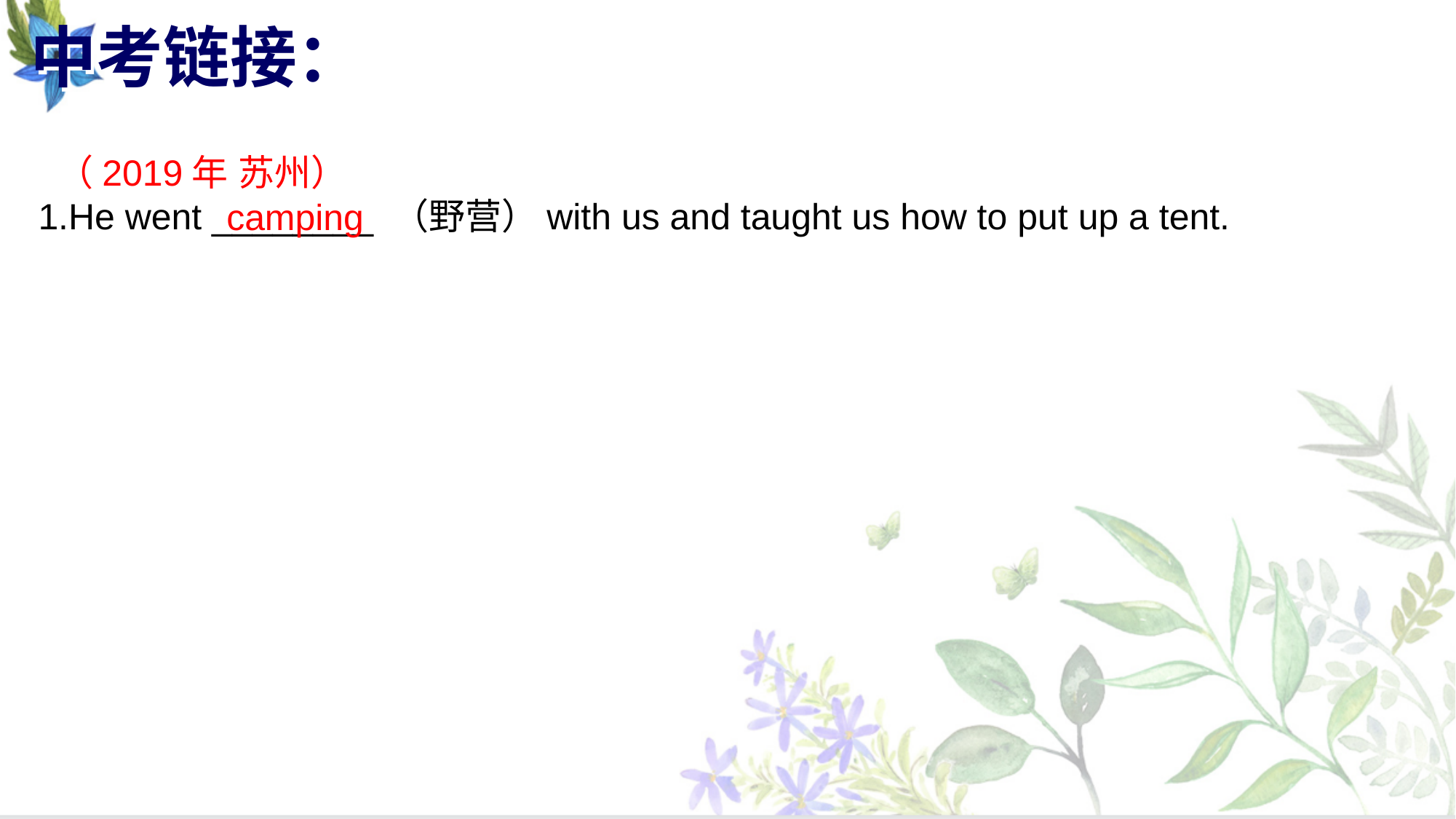

# 中考链接：

 （2019年 苏州）
1.He went ________ （野营）with us and taught us how to put up a tent.

camping